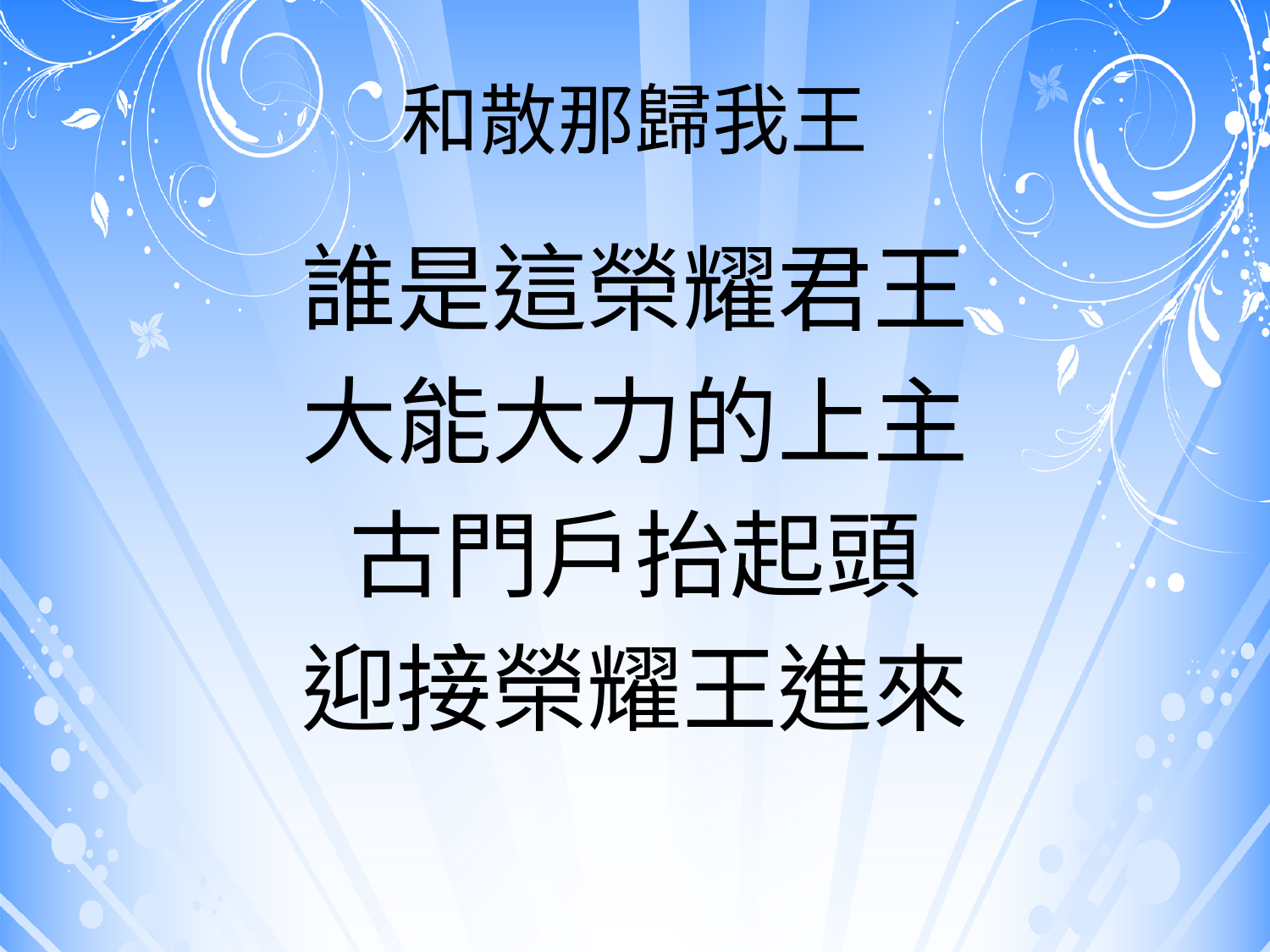

# 和散那歸我王
誰是這榮耀君王
大能大力的上主
古門戶抬起頭
迎接榮耀王進來